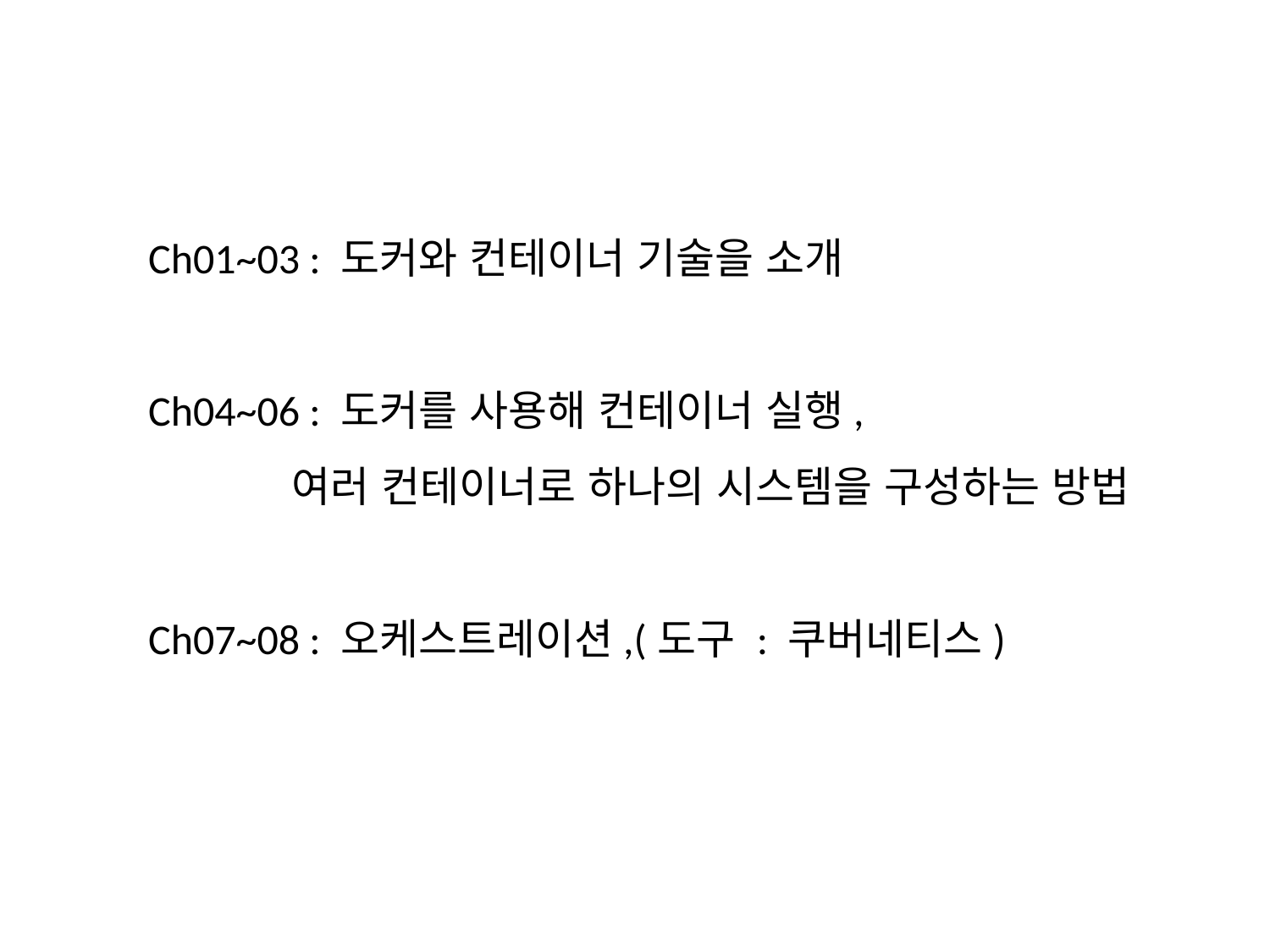

Ch01~03 : 도커와 컨테이너 기술을 소개

Ch04~06 : 도커를 사용해 컨테이너 실행,
              여러 컨테이너로 하나의 시스템을 구성하는 방법

Ch07~08 : 오케스트레이션,(도구 : 쿠버네티스)